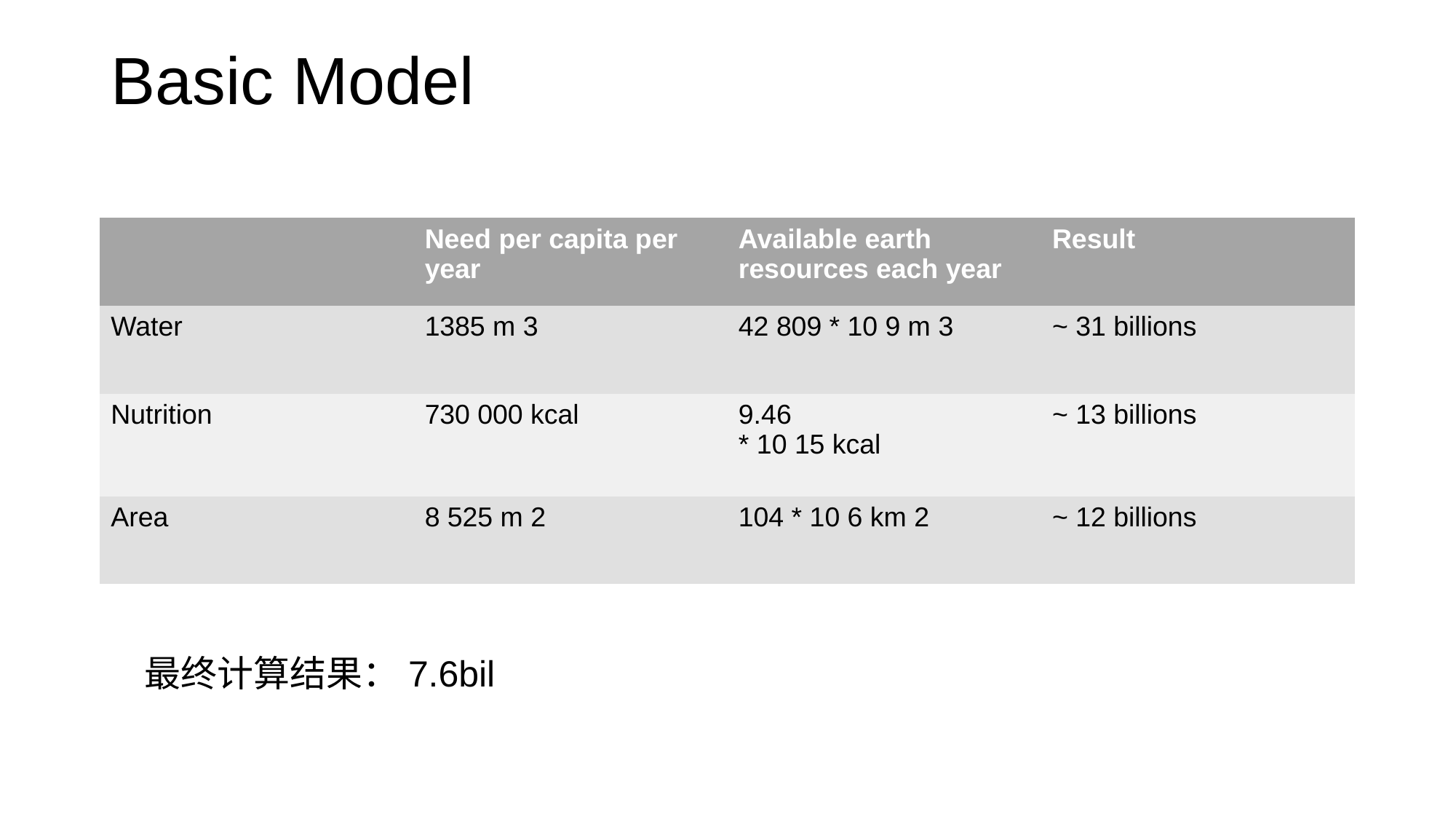

# Basic Model
|  | Need per capita per year | Available earth resources each year | Result |
| --- | --- | --- | --- |
| Water | 1385 m 3 | 42 809 \* 10 9 m 3 | ~ 31 billions |
| Nutrition | 730 000 kcal | 9.46 \* 10 15 kcal | ~ 13 billions |
| Area | 8 525 m 2 | 104 \* 10 6 km 2 | ~ 12 billions |
最终计算结果：7.6bil